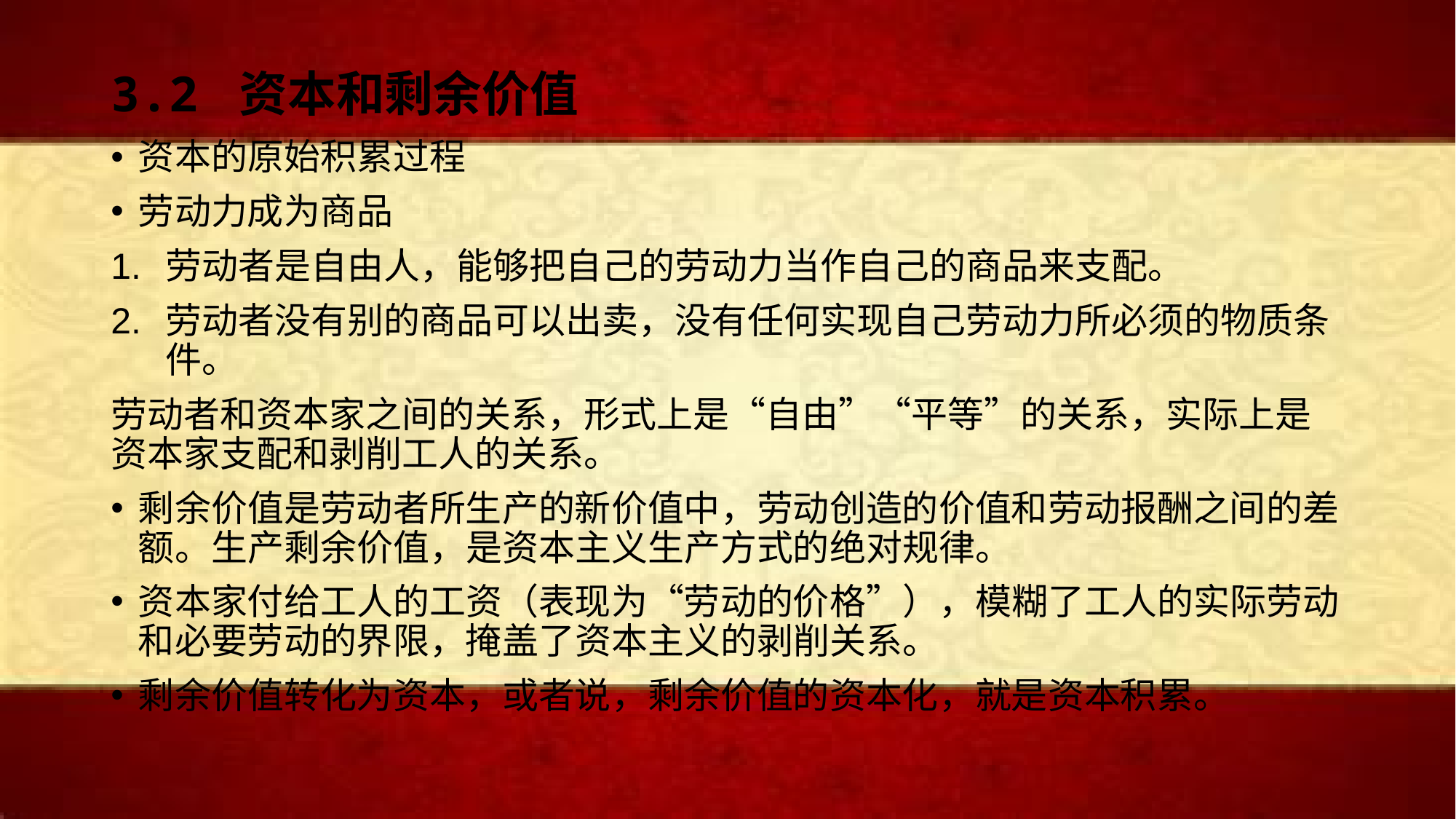

# 3.2 资本和剩余价值
资本的原始积累过程
劳动力成为商品
劳动者是自由人，能够把自己的劳动力当作自己的商品来支配。
劳动者没有别的商品可以出卖，没有任何实现自己劳动力所必须的物质条件。
劳动者和资本家之间的关系，形式上是“自由”“平等”的关系，实际上是资本家支配和剥削工人的关系。
剩余价值是劳动者所生产的新价值中，劳动创造的价值和劳动报酬之间的差额。生产剩余价值，是资本主义生产方式的绝对规律。
资本家付给工人的工资（表现为“劳动的价格”），模糊了工人的实际劳动和必要劳动的界限，掩盖了资本主义的剥削关系。
剩余价值转化为资本，或者说，剩余价值的资本化，就是资本积累。